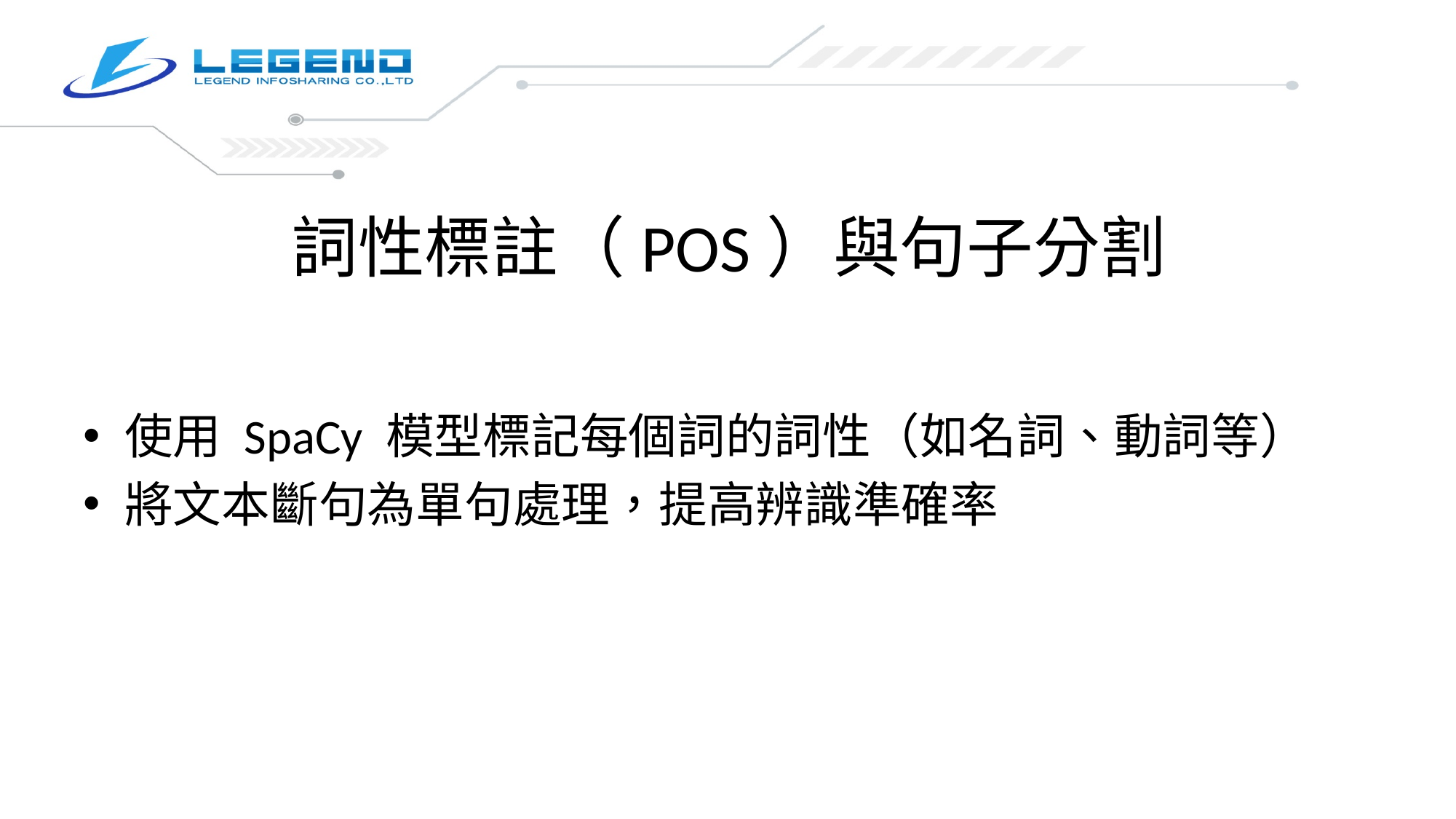

# 詞性標註（POS）與句子分割

使用 SpaCy 模型標記每個詞的詞性（如名詞、動詞等）
將文本斷句為單句處理，提高辨識準確率